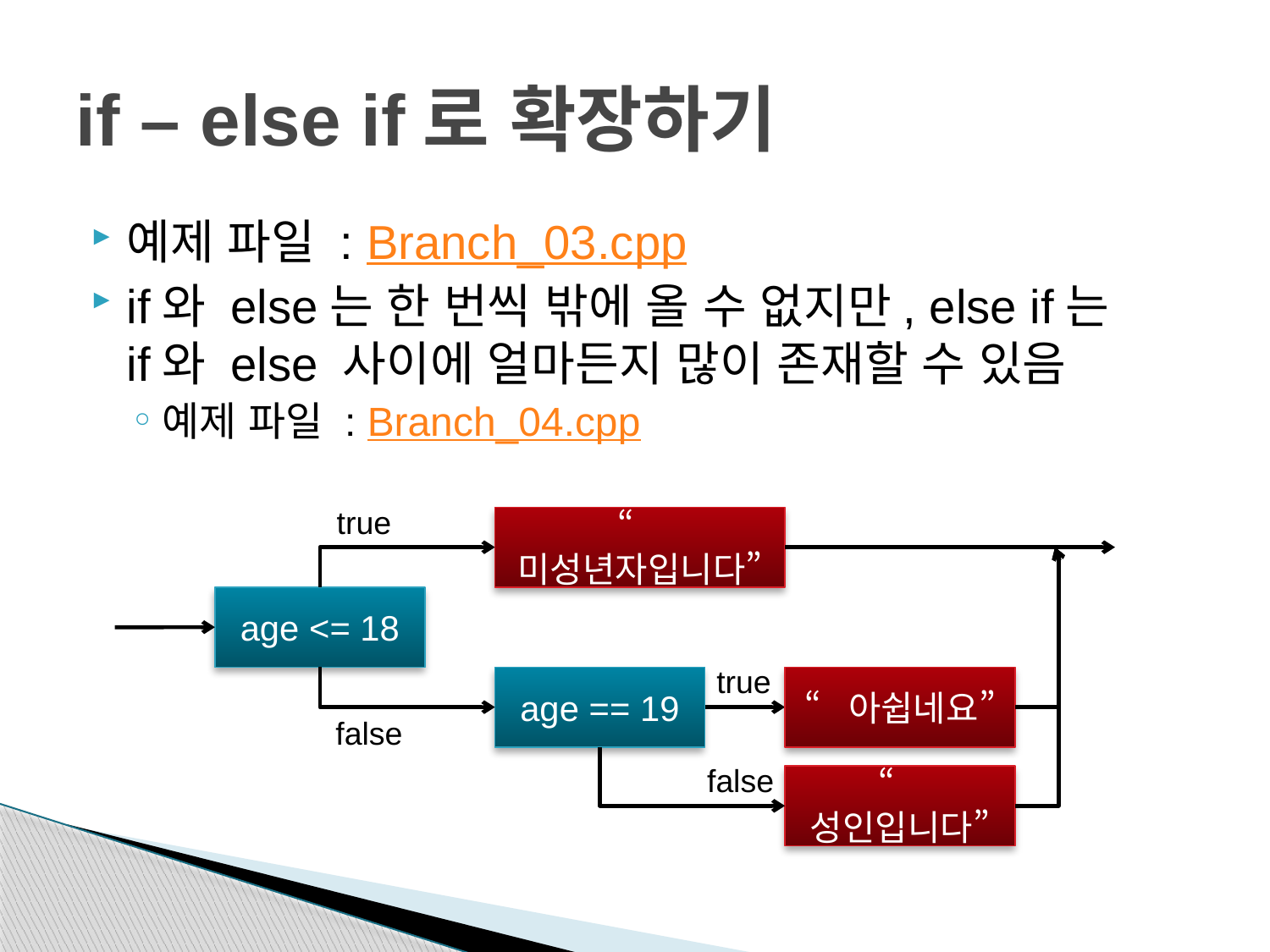

# if – else if로 확장하기
예제 파일 : Branch_03.cpp
if와 else는 한 번씩 밖에 올 수 없지만, else if는
if와 else 사이에 얼마든지 많이 존재할 수 있음
예제 파일 : Branch_04.cpp
true
“미성년자입니다”
age <= 18
true
age == 19
“아쉽네요”
false
false
“성인입니다”